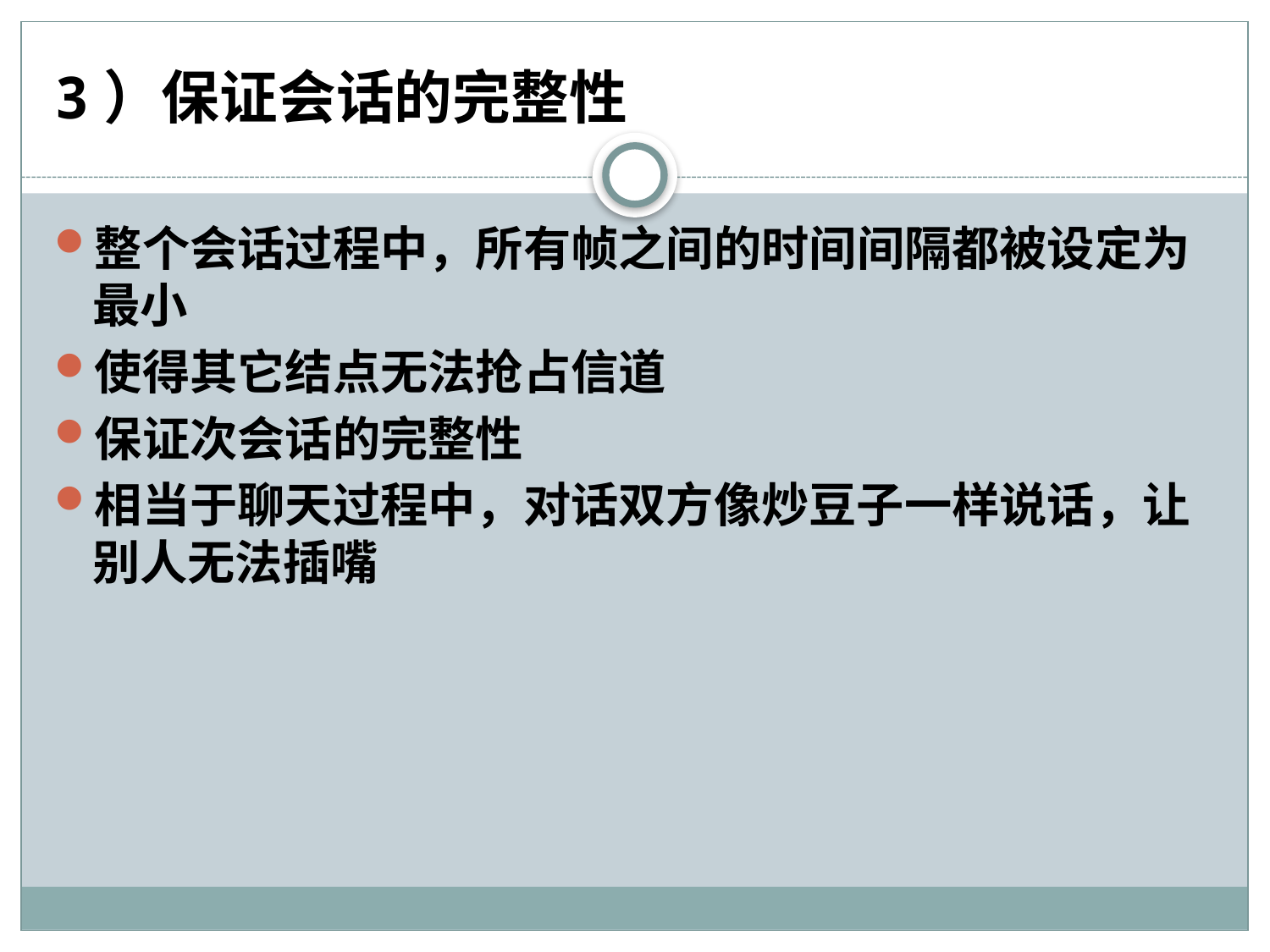

# 3）保证会话的完整性
整个会话过程中，所有帧之间的时间间隔都被设定为最小
使得其它结点无法抢占信道
保证次会话的完整性
相当于聊天过程中，对话双方像炒豆子一样说话，让别人无法插嘴